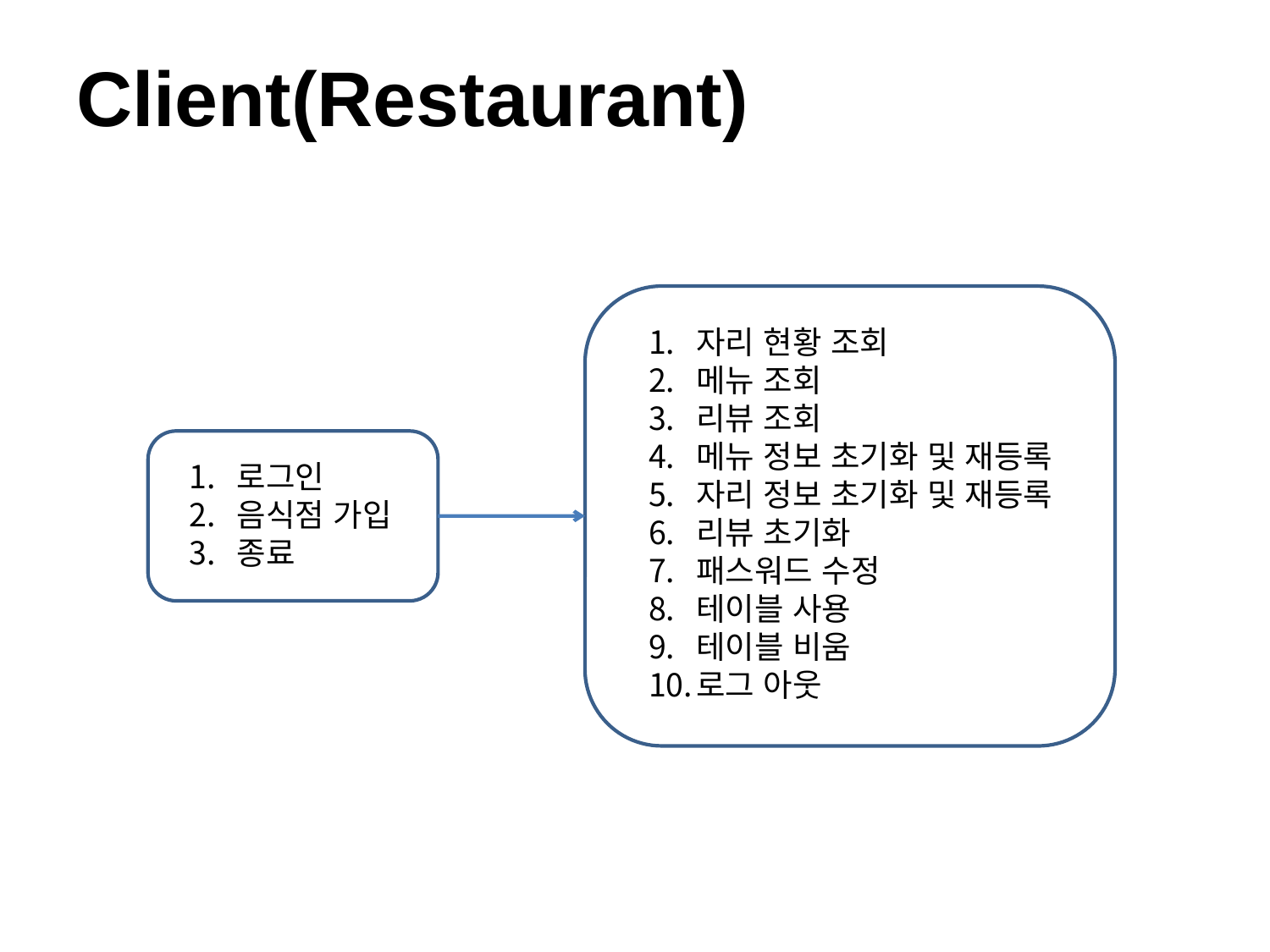

# Client(Restaurant)

자리 현황 조회
메뉴 조회
리뷰 조회
메뉴 정보 초기화 및 재등록
자리 정보 초기화 및 재등록
리뷰 초기화
패스워드 수정
테이블 사용
테이블 비움
로그 아웃

로그인
음식점 가입
종료